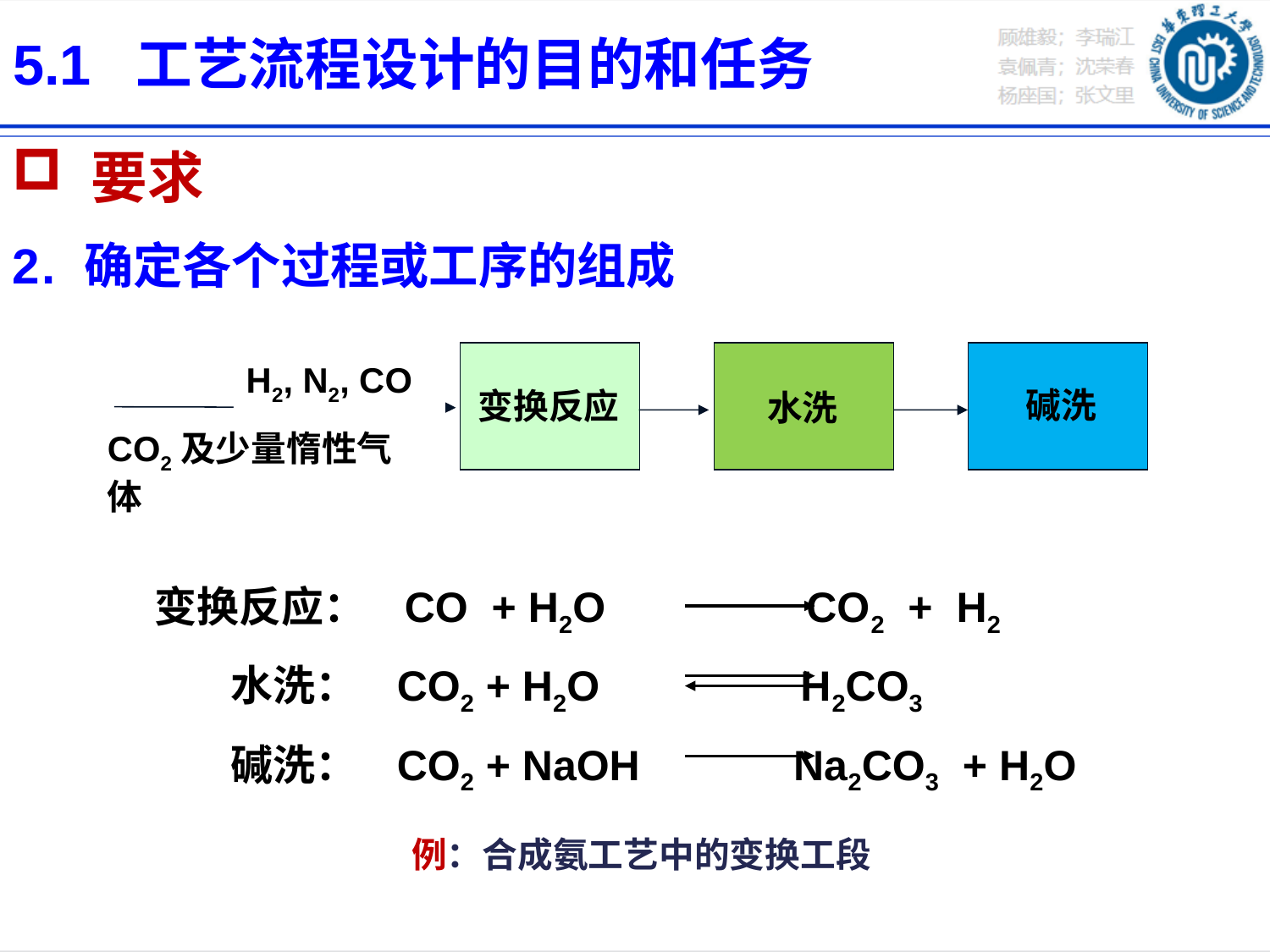

5.1  工艺流程设计的目的和任务
 要求
确定各个过程或工序的组成

H2, N2, CO
碱洗
变换反应
水洗

CO2及少量惰性气体
变换反应：   CO  + H2O                 CO2  +  H2
       水洗：   CO2 + H2O                 H2CO3
       碱洗：   CO2 + NaOH             Na2CO3  + H2O

例：合成氨工艺中的变换工段